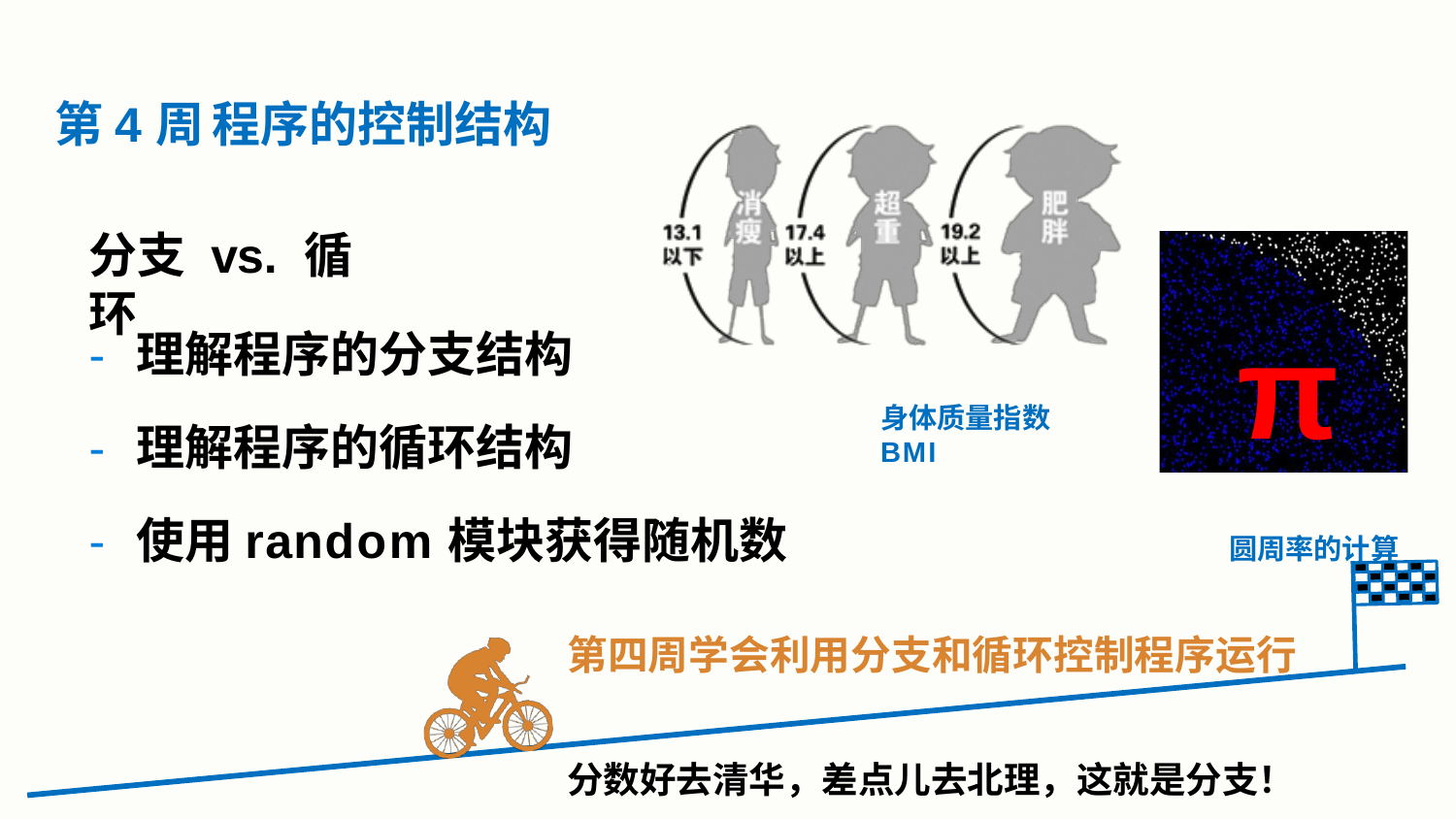

# 第4周	程序的控制结构

分支 vs. 循环

- 理解程序的分支结构
- 理解程序的循环结构
- 使用random模块获得随机数
π
圆周率的计算
身体质量指数BMI

第四周学会利用分支和循环控制程序运行

分数好去清华，差点儿去北理，这就是分支！